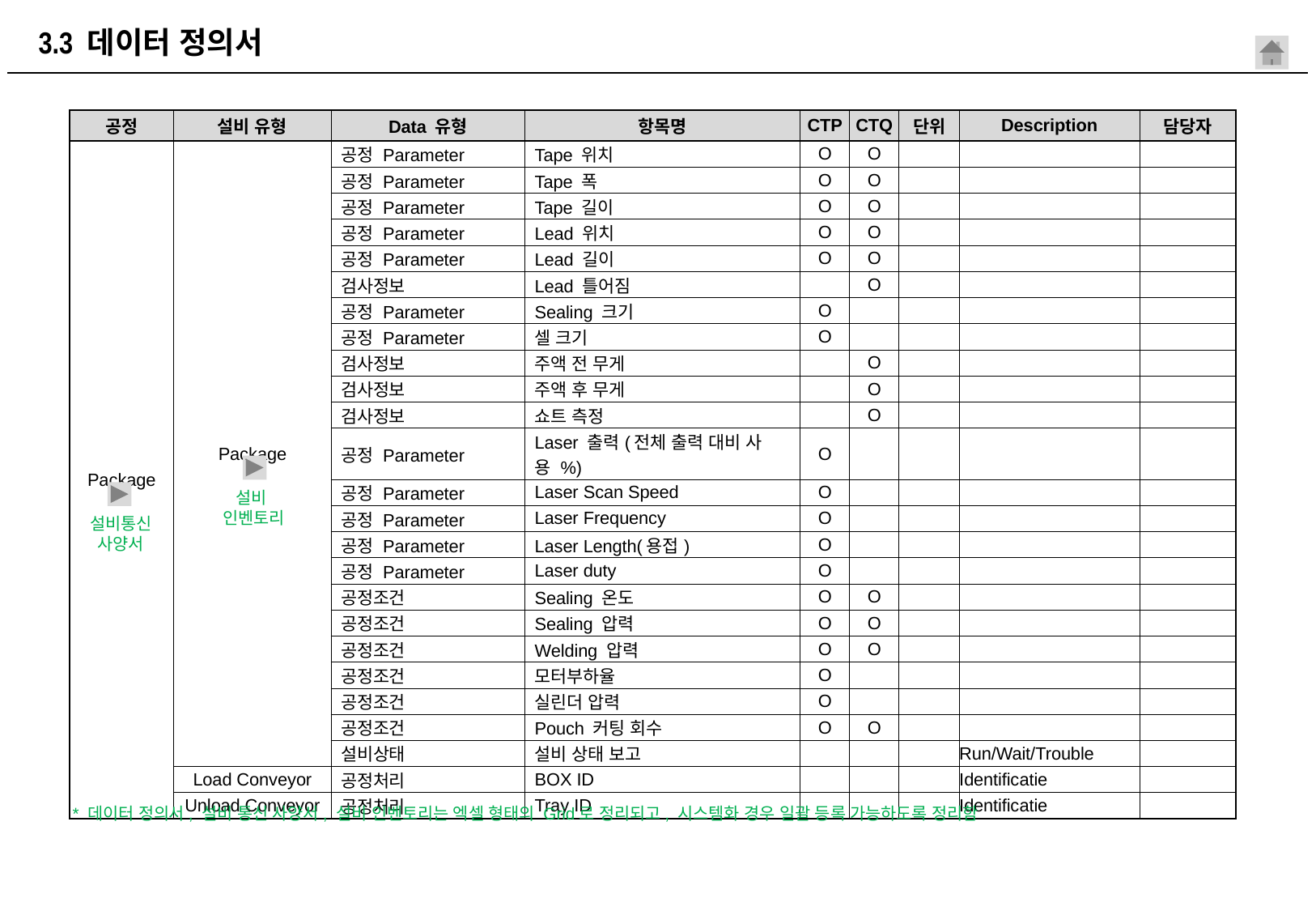

# 3.3 데이터 정의서

| 공정 | 설비 유형 | Data 유형 | 항목명 | CTP | CTQ | 단위 | Description | 담당자 |
| --- | --- | --- | --- | --- | --- | --- | --- | --- |
| Package | Package | 공정 Parameter | Tape 위치 | O | O |  |  |  |
|  |  | 공정 Parameter | Tape 폭 | O | O |  |  |  |
|  |  | 공정 Parameter | Tape 길이 | O | O |  |  |  |
|  |  | 공정 Parameter | Lead 위치 | O | O |  |  |  |
|  |  | 공정 Parameter | Lead 길이 | O | O |  |  |  |
|  |  | 검사정보 | Lead 틀어짐 |  | O |  |  |  |
|  |  | 공정 Parameter | Sealing 크기 | O |  |  |  |  |
|  |  | 공정 Parameter | 셀 크기 | O |  |  |  |  |
|  |  | 검사정보 | 주액 전 무게 |  | O |  |  |  |
|  |  | 검사정보 | 주액 후 무게 |  | O |  |  |  |
|  |  | 검사정보 | 쇼트 측정 |  | O |  |  |  |
|  |  | 공정 Parameter | Laser 출력(전체 출력 대비 사용 %) | O |  |  |  |  |
|  |  | 공정 Parameter | Laser Scan Speed | O |  |  |  |  |
|  |  | 공정 Parameter | Laser Frequency | O |  |  |  |  |
|  |  | 공정 Parameter | Laser Length(용접) | O |  |  |  |  |
|  |  | 공정 Parameter | Laser duty | O |  |  |  |  |
|  |  | 공정조건 | Sealing 온도 | O | O |  |  |  |
|  |  | 공정조건 | Sealing 압력 | O | O |  |  |  |
|  |  | 공정조건 | Welding 압력 | O | O |  |  |  |
|  |  | 공정조건 | 모터부하율 | O |  |  |  |  |
|  |  | 공정조건 | 실린더 압력 | O |  |  |  |  |
|  |  | 공정조건 | Pouch 커팅 회수 | O | O |  |  |  |
|  |  | 설비상태 | 설비 상태 보고 |  |  |  | Run/Wait/Trouble |  |
|  | Load Conveyor | 공정처리 | BOX ID |  |  |  | Identificatie |  |
|  | Unload Conveyor | 공정처리 | Tray ID |  |  |  | Identificatie |  |

설비
인벤토리

설비통신
사양서
* 데이터 정의서, 설비 통신 사양서, 설비 인벤토리는 엑셀 형태의 Grid로 정리되고, 시스템화 경우 일괄 등록 가능하도록 정리함